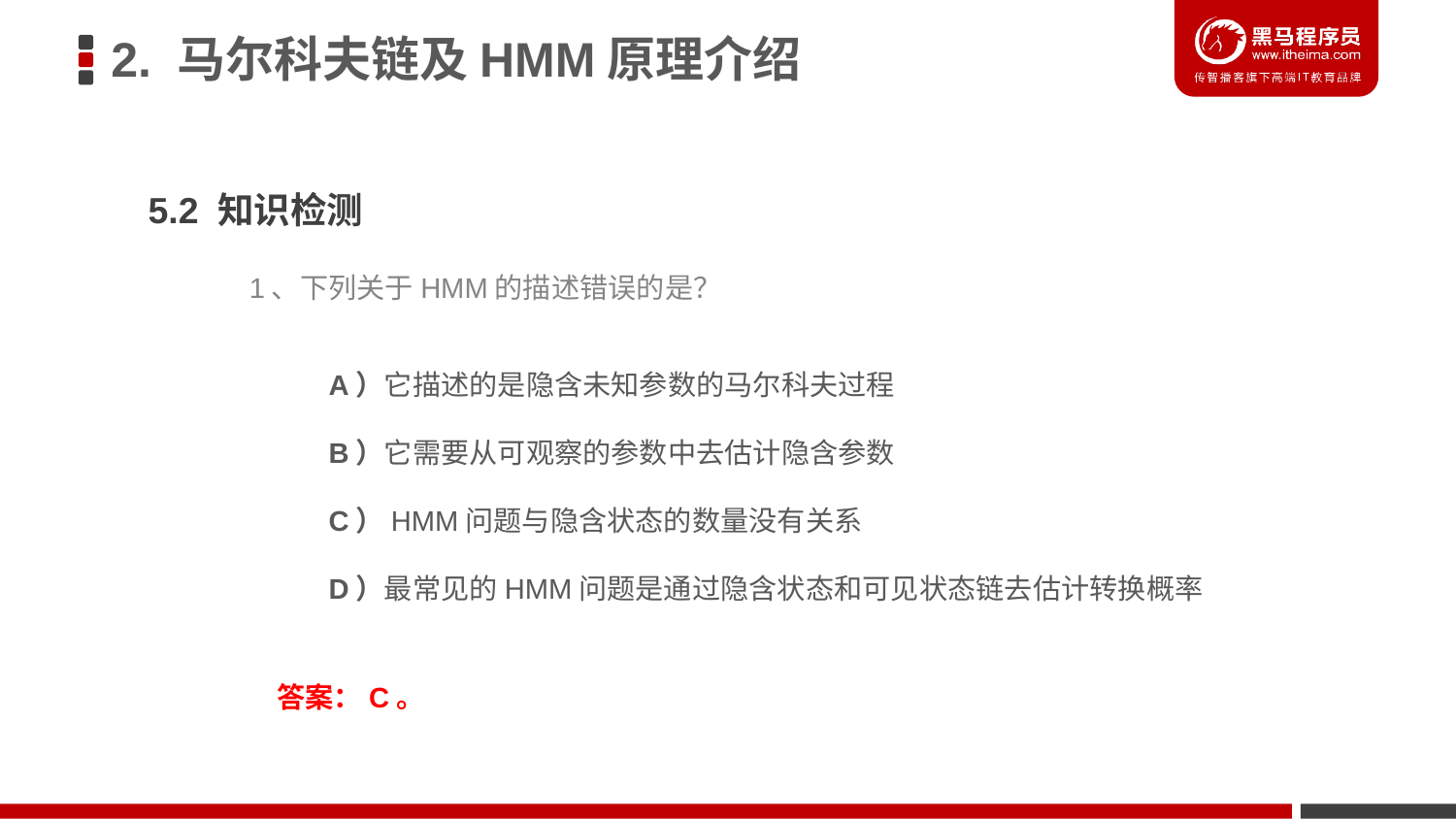

2. 马尔科夫链及HMM原理介绍
5.2 知识检测
1、下列关于HMM的描述错误的是？
A）它描述的是隐含未知参数的马尔科夫过程

B）它需要从可观察的参数中去估计隐含参数

C）HMM问题与隐含状态的数量没有关系

D）最常见的HMM问题是通过隐含状态和可见状态链去估计转换概率
答案：C。